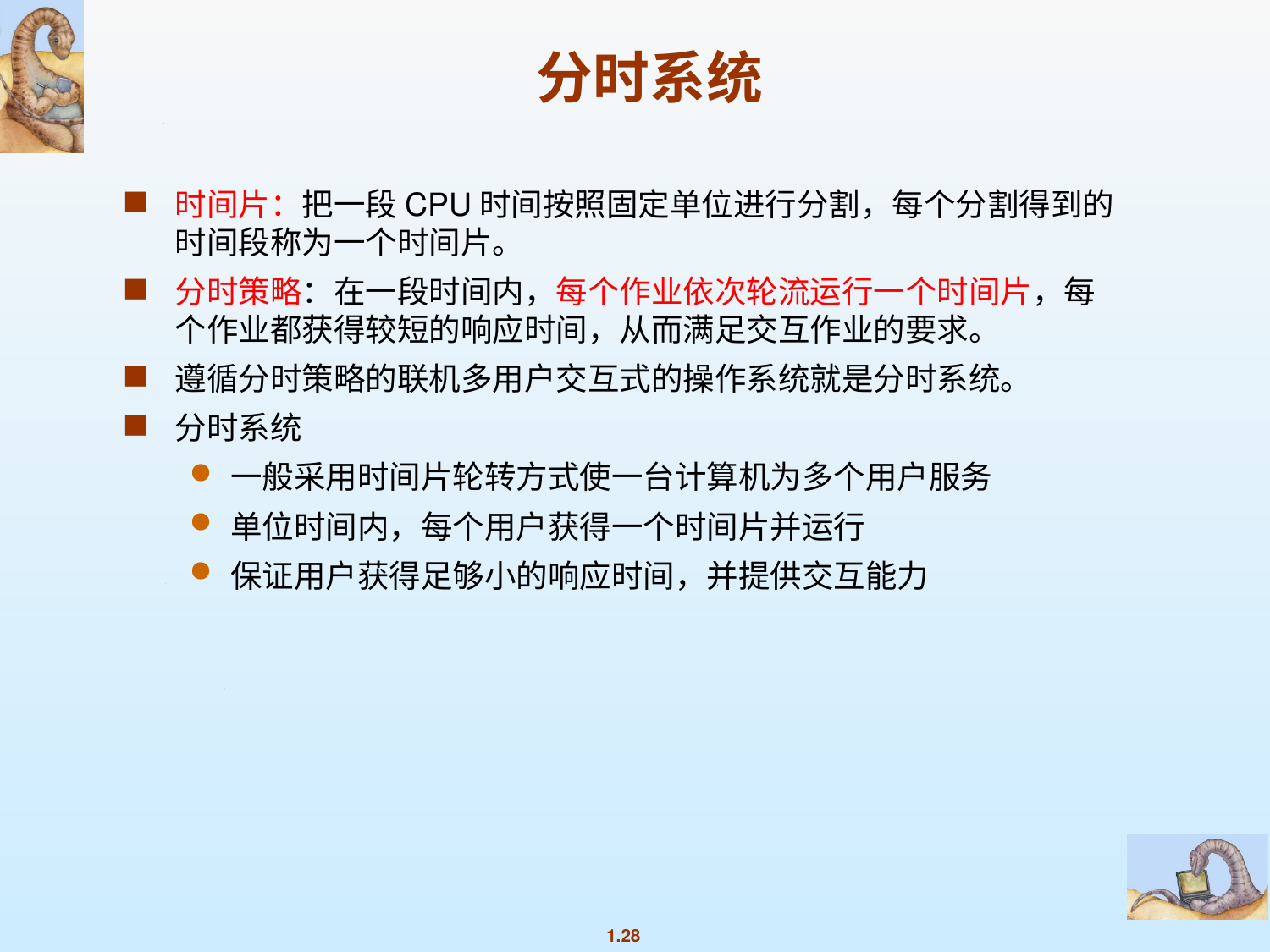

# 分时系统
时间片：把一段CPU时间按照固定单位进行分割，每个分割得到的时间段称为一个时间片。
分时策略：在一段时间内，每个作业依次轮流运行一个时间片，每个作业都获得较短的响应时间，从而满足交互作业的要求。
遵循分时策略的联机多用户交互式的操作系统就是分时系统。
分时系统
一般采用时间片轮转方式使一台计算机为多个用户服务
单位时间内，每个用户获得一个时间片并运行
保证用户获得足够小的响应时间，并提供交互能力